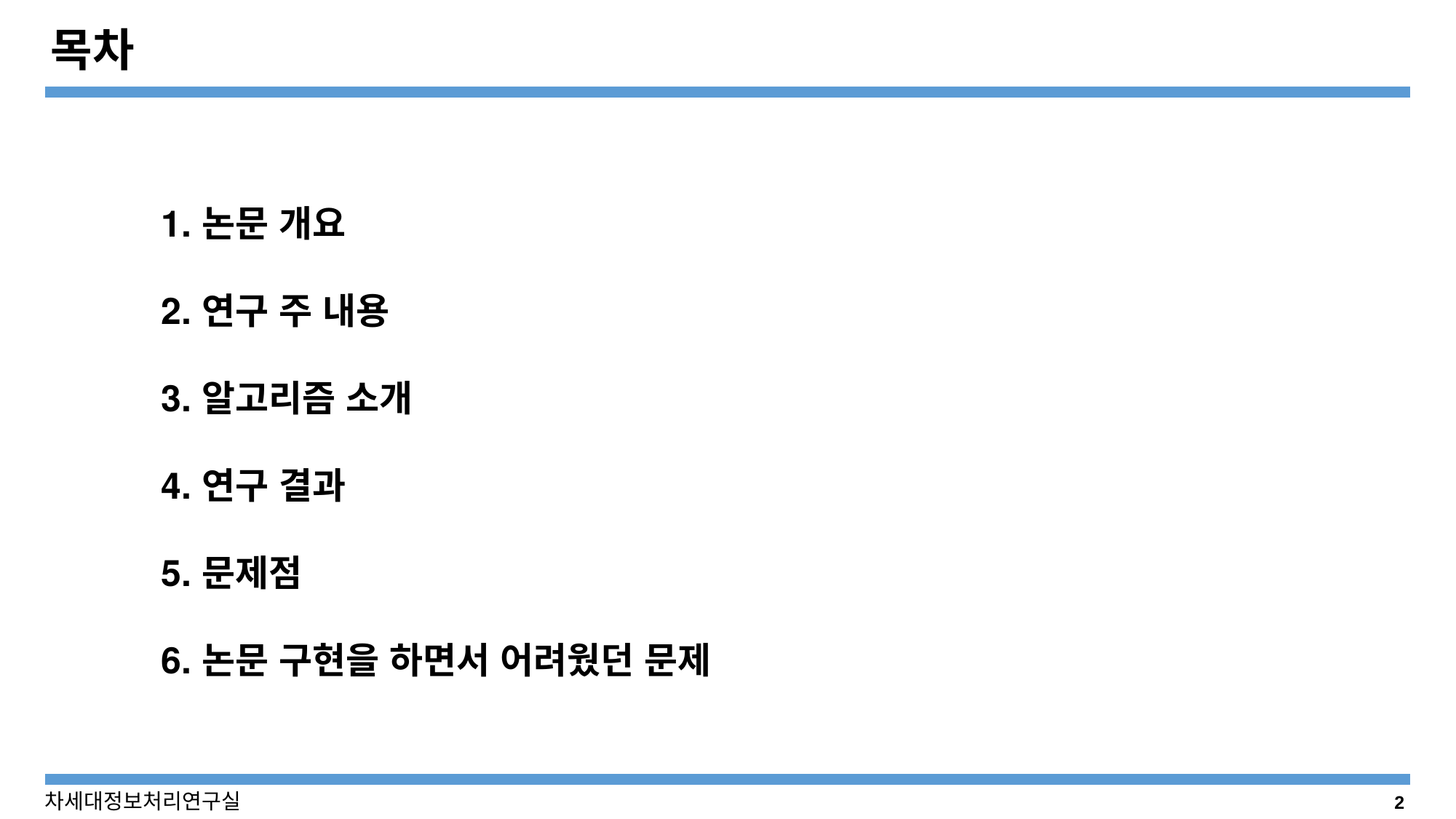

# 목차

논문 개요
연구 주 내용
알고리즘 소개
연구 결과
문제점
논문 구현을 하면서 어려웠던 문제
2